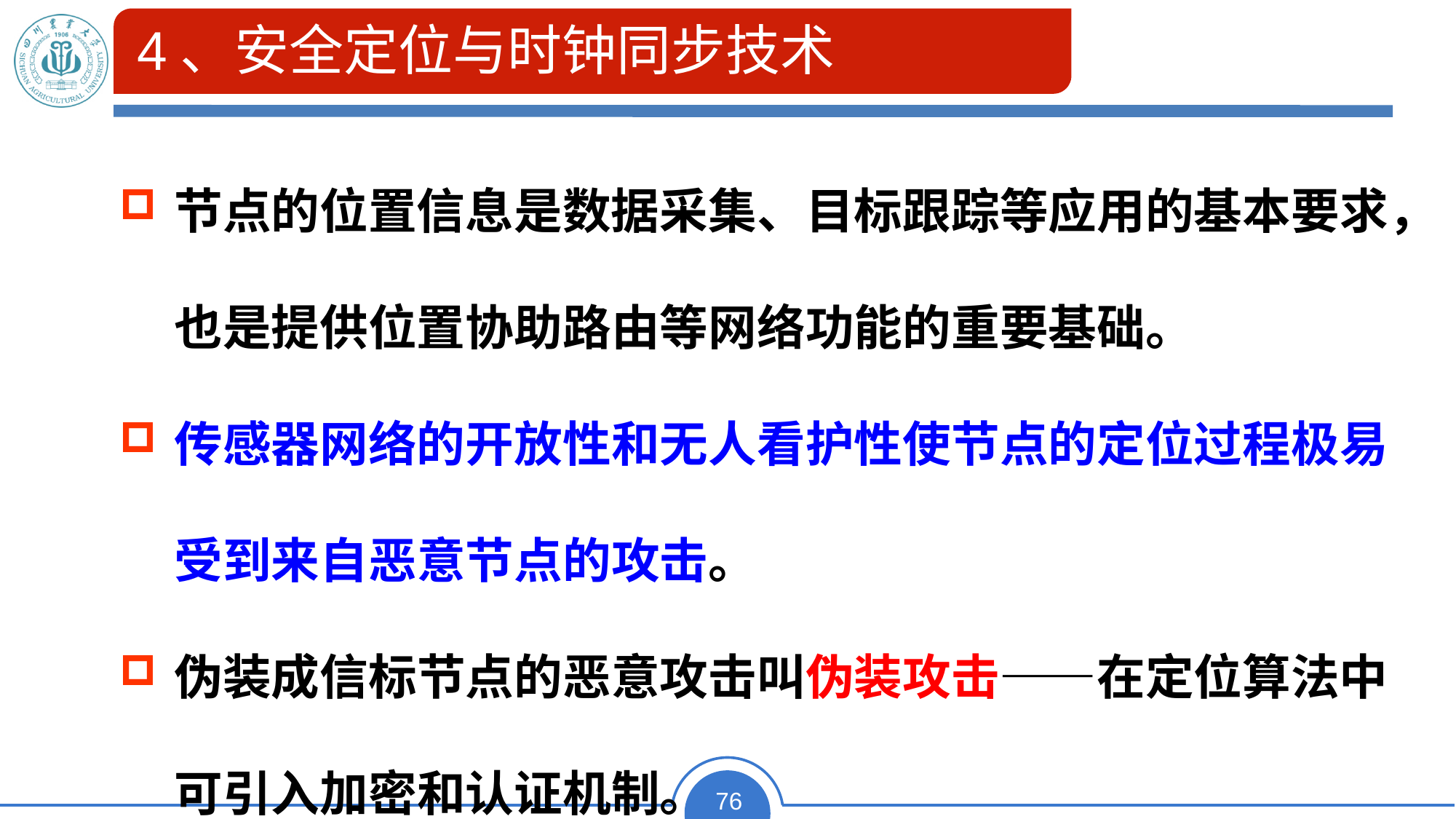

# 4、安全定位与时钟同步技术
节点的位置信息是数据采集、目标跟踪等应用的基本要求，也是提供位置协助路由等网络功能的重要基础。
传感器网络的开放性和无人看护性使节点的定位过程极易受到来自恶意节点的攻击。
伪装成信标节点的恶意攻击叫伪装攻击——在定位算法中可引入加密和认证机制。